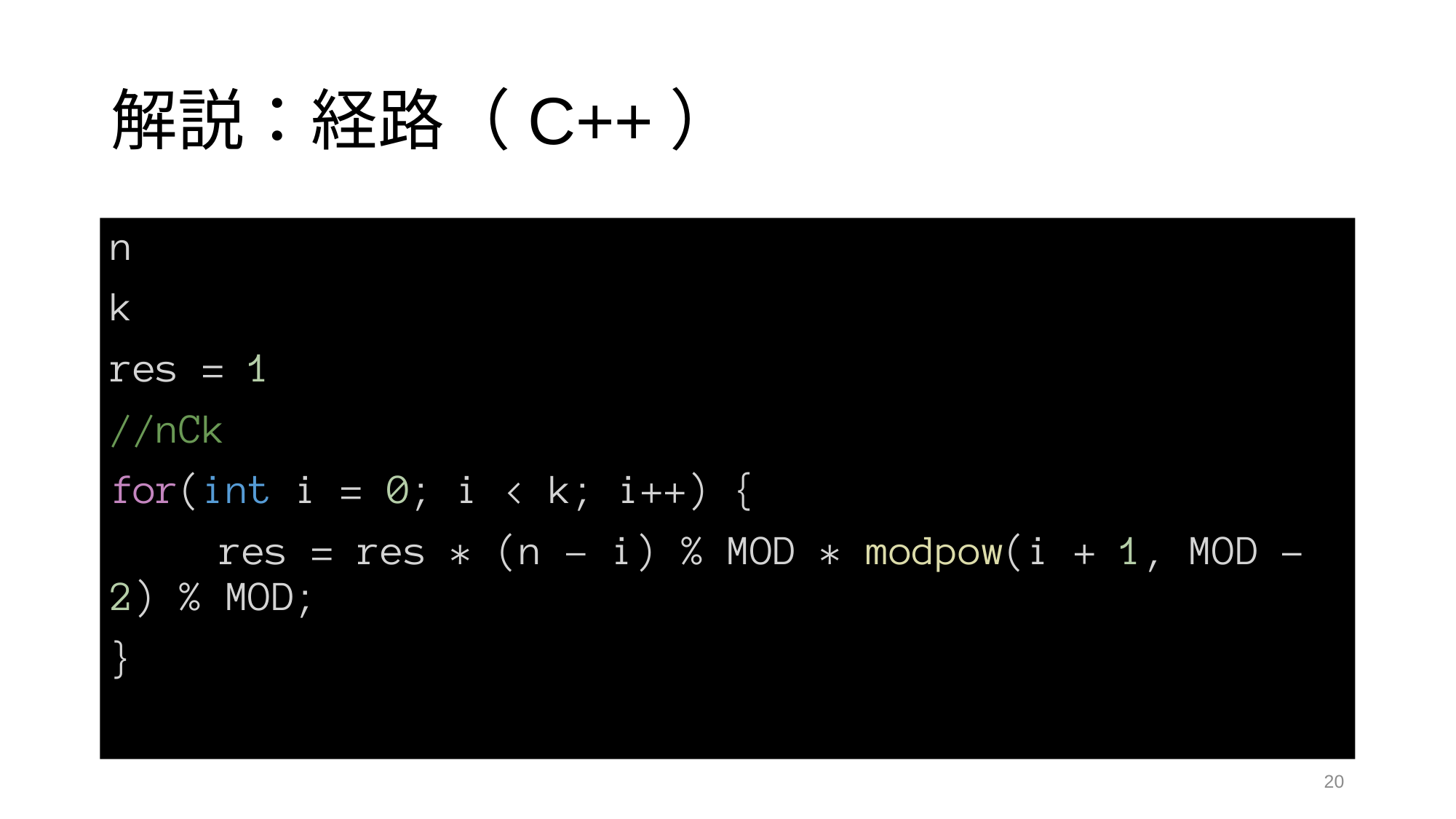

# 解説：経路（C++）
n
k
res = 1
//nCk
for(int i = 0; i < k; i++) {
	res = res * (n – i) % MOD * modpow(i + 1, MOD - 2) % MOD;
}

20